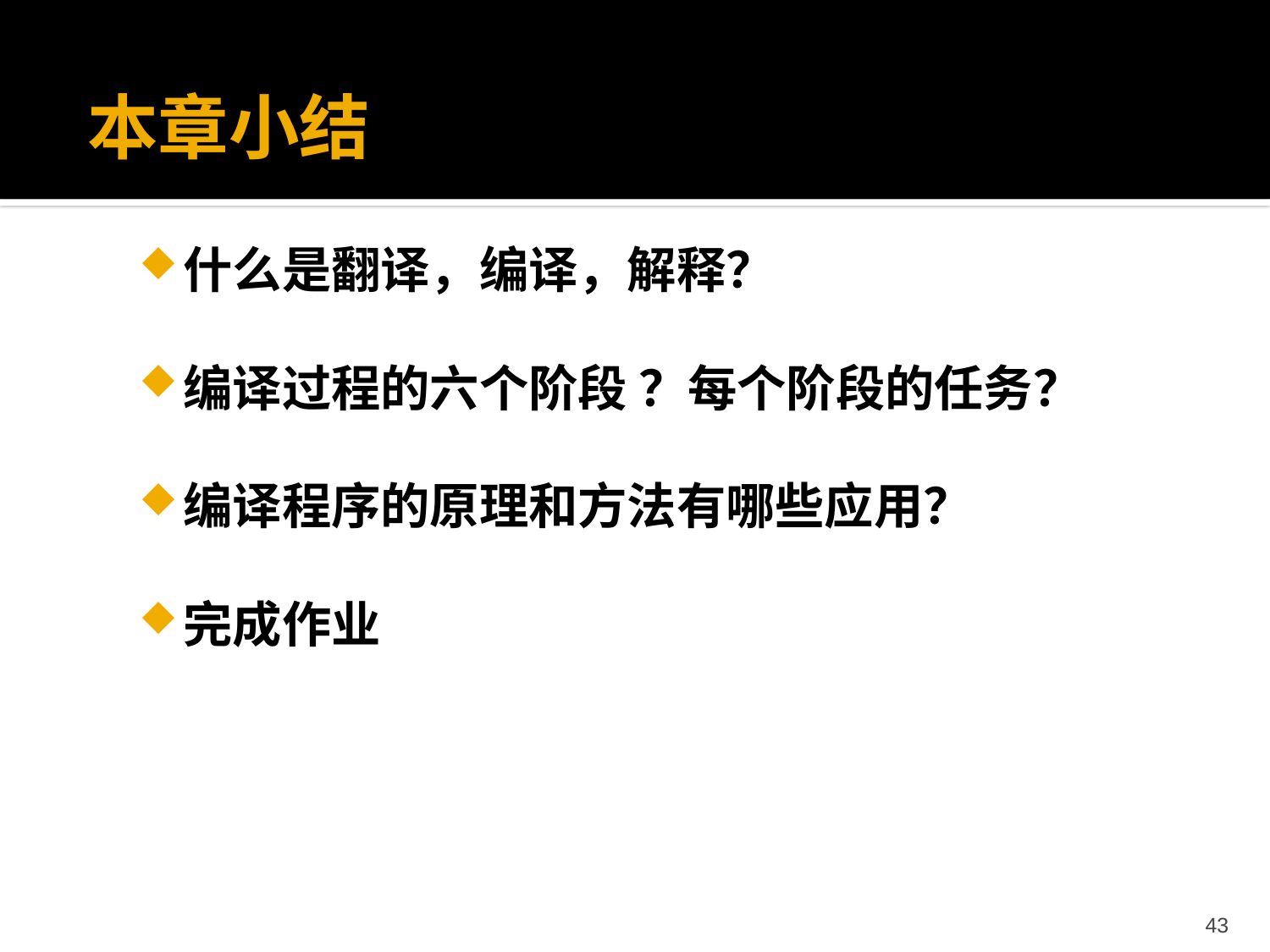

# 本章小结
什么是翻译，编译，解释？

编译过程的六个阶段 ？每个阶段的任务？

编译程序的原理和方法有哪些应用？

完成作业
43